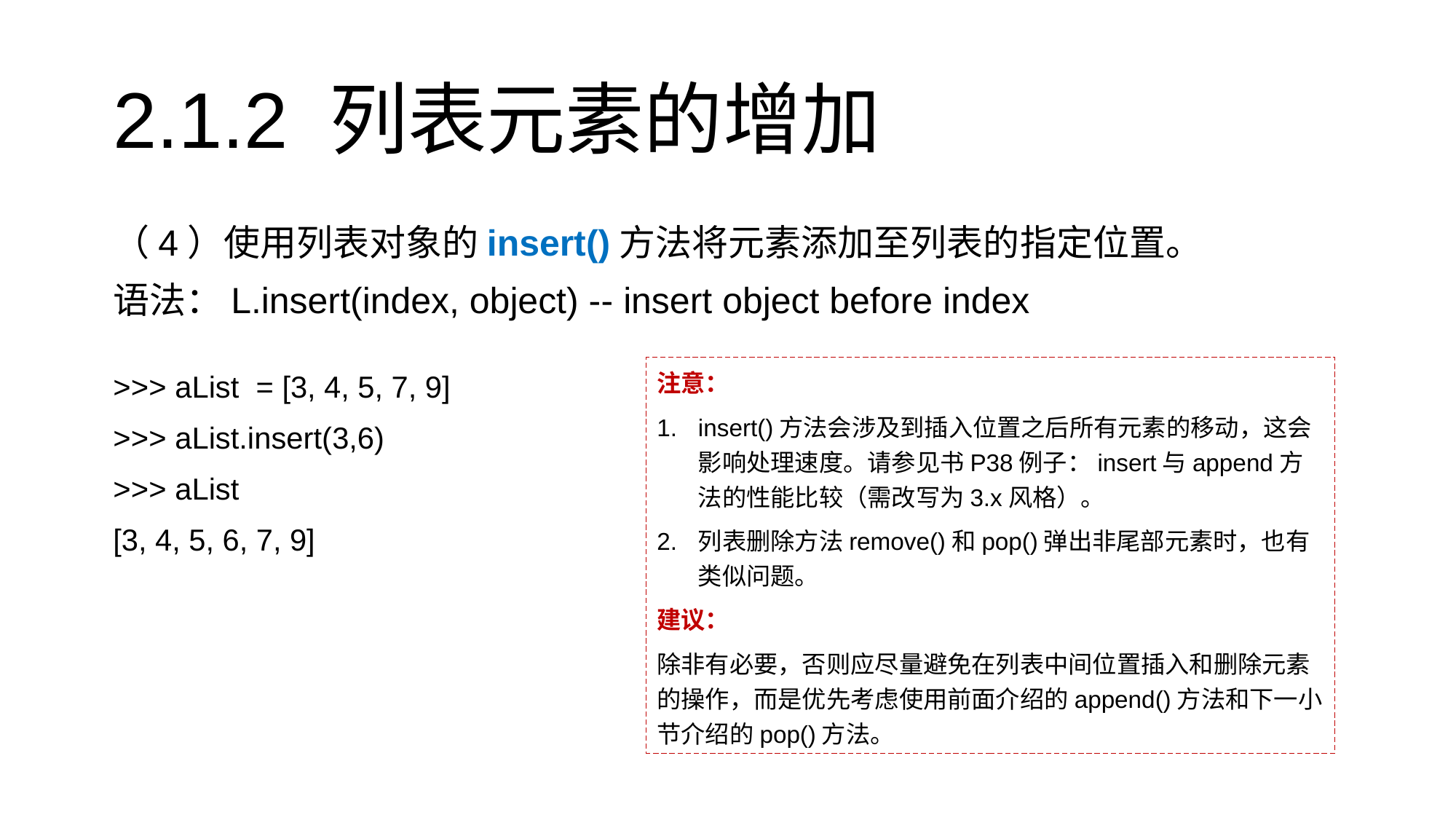

# 2.1.2 列表元素的增加
（4）使用列表对象的insert()方法将元素添加至列表的指定位置。
语法：L.insert(index, object) -- insert object before index

>>> aList  = [3, 4, 5, 7, 9]
>>> aList.insert(3,6)
>>> aList
[3, 4, 5, 6, 7, 9]

注意：
insert()方法会涉及到插入位置之后所有元素的移动，这会影响处理速度。请参见书P38例子：insert与append方法的性能比较（需改写为3.x风格）。
列表删除方法remove()和pop()弹出非尾部元素时，也有类似问题。
建议：
除非有必要，否则应尽量避免在列表中间位置插入和删除元素的操作，而是优先考虑使用前面介绍的append()方法和下一小节介绍的pop()方法。